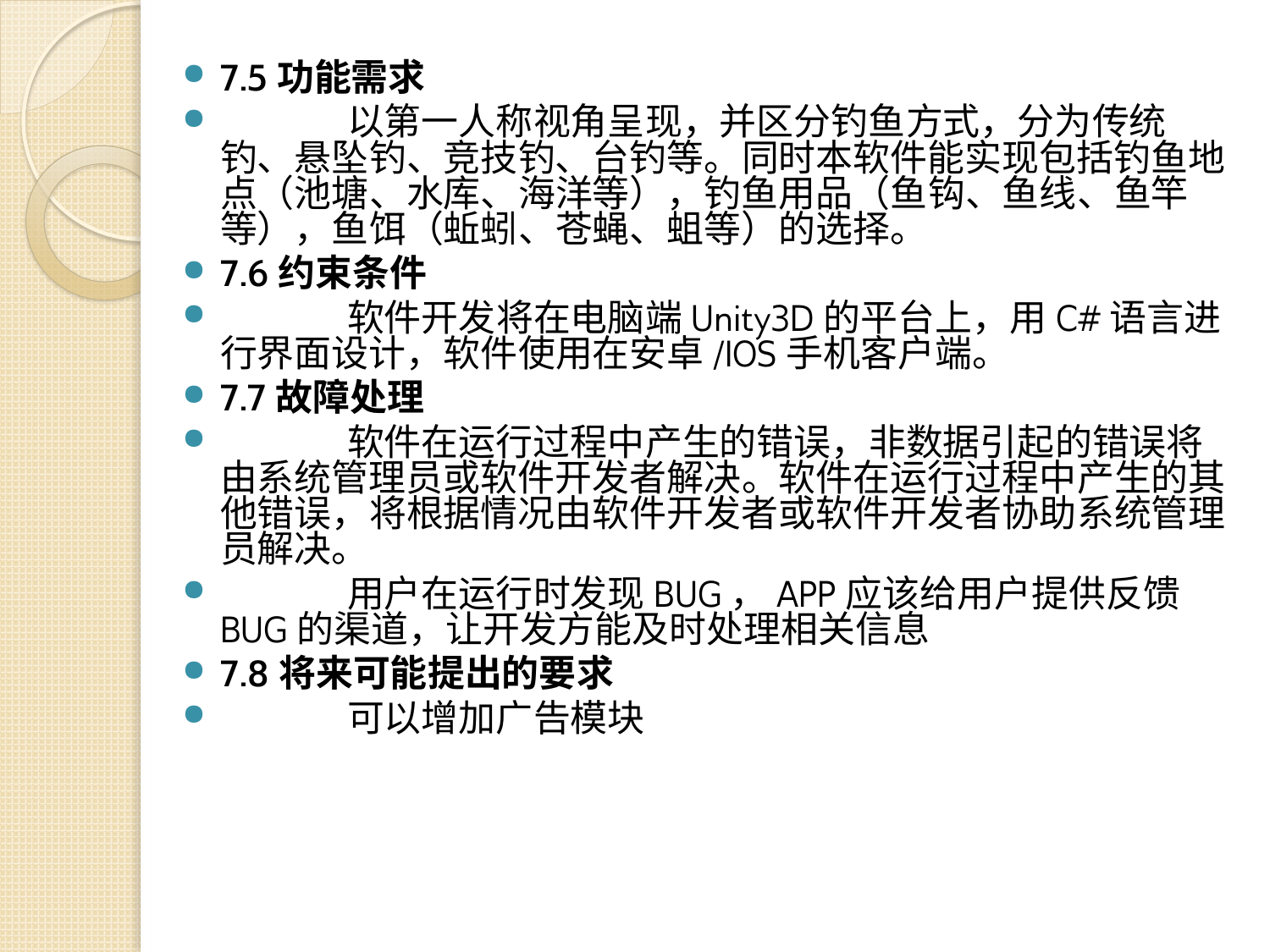

7.5功能需求
	以第一人称视角呈现，并区分钓鱼方式，分为传统钓、悬坠钓、竞技钓、台钓等。同时本软件能实现包括钓鱼地点（池塘、水库、海洋等），钓鱼用品（鱼钩、鱼线、鱼竿等），鱼饵（蚯蚓、苍蝇、蛆等）的选择。
7.6约束条件
	软件开发将在电脑端Unity3D的平台上，用C#语言进行界面设计，软件使用在安卓/IOS手机客户端。
7.7故障处理
	软件在运行过程中产生的错误，非数据引起的错误将由系统管理员或软件开发者解决。软件在运行过程中产生的其他错误，将根据情况由软件开发者或软件开发者协助系统管理员解决。
	用户在运行时发现BUG，APP应该给用户提供反馈BUG的渠道，让开发方能及时处理相关信息
7.8将来可能提出的要求
	可以增加广告模块